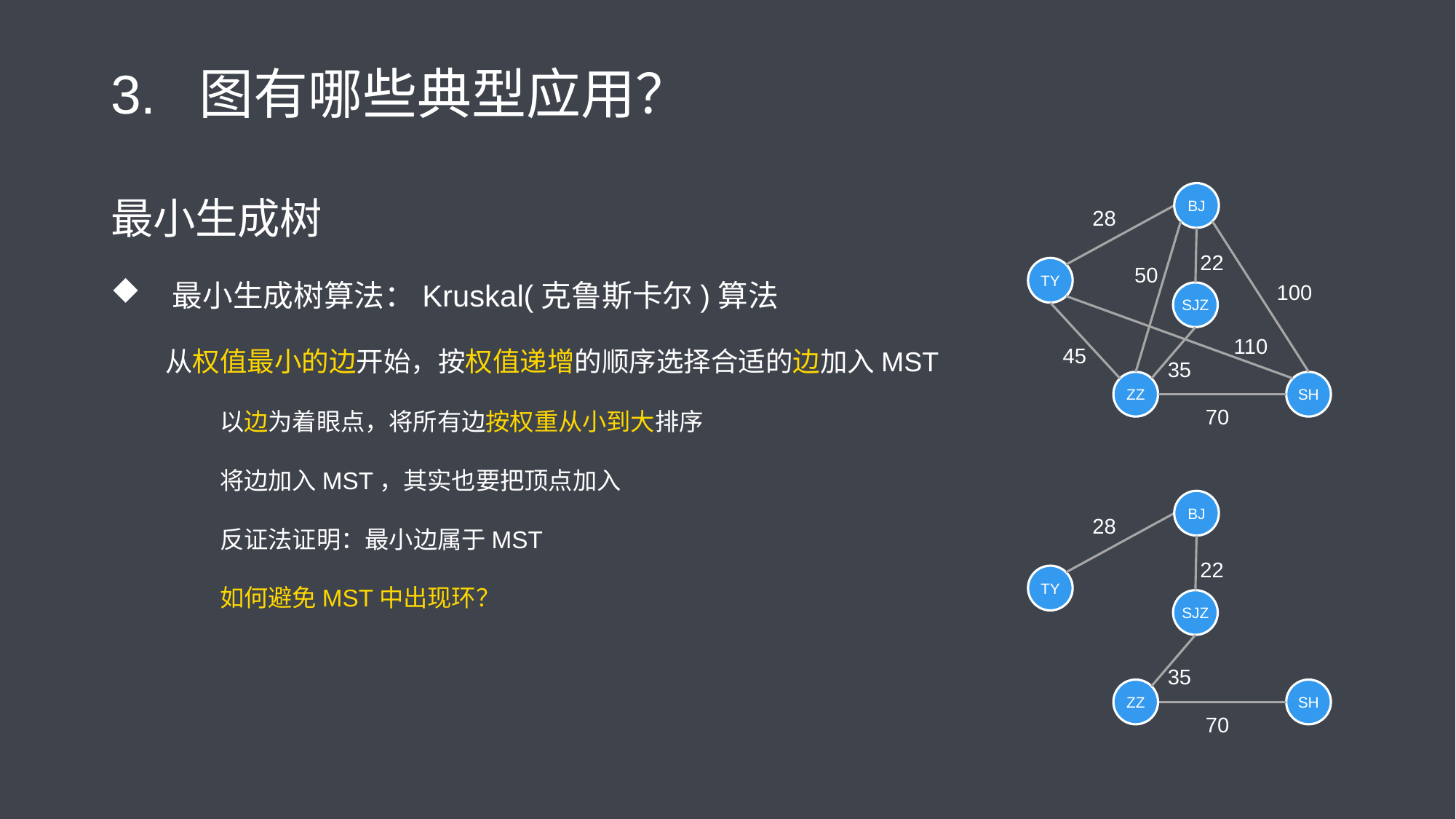

# 图有哪些典型应用？
最小生成树
最小生成树算法：Kruskal(克鲁斯卡尔)算法
从权值最小的边开始，按权值递增的顺序选择合适的边加入MST
以边为着眼点，将所有边按权重从小到大排序
将边加入MST，其实也要把顶点加入
反证法证明：最小边属于MST
如何避免MST中出现环？

BJ
TY
SJZ
SH
ZZ
28
22
50
100
110
45
35
70
BJ
22
SJZ
28
TY
35
ZZ
SH
70